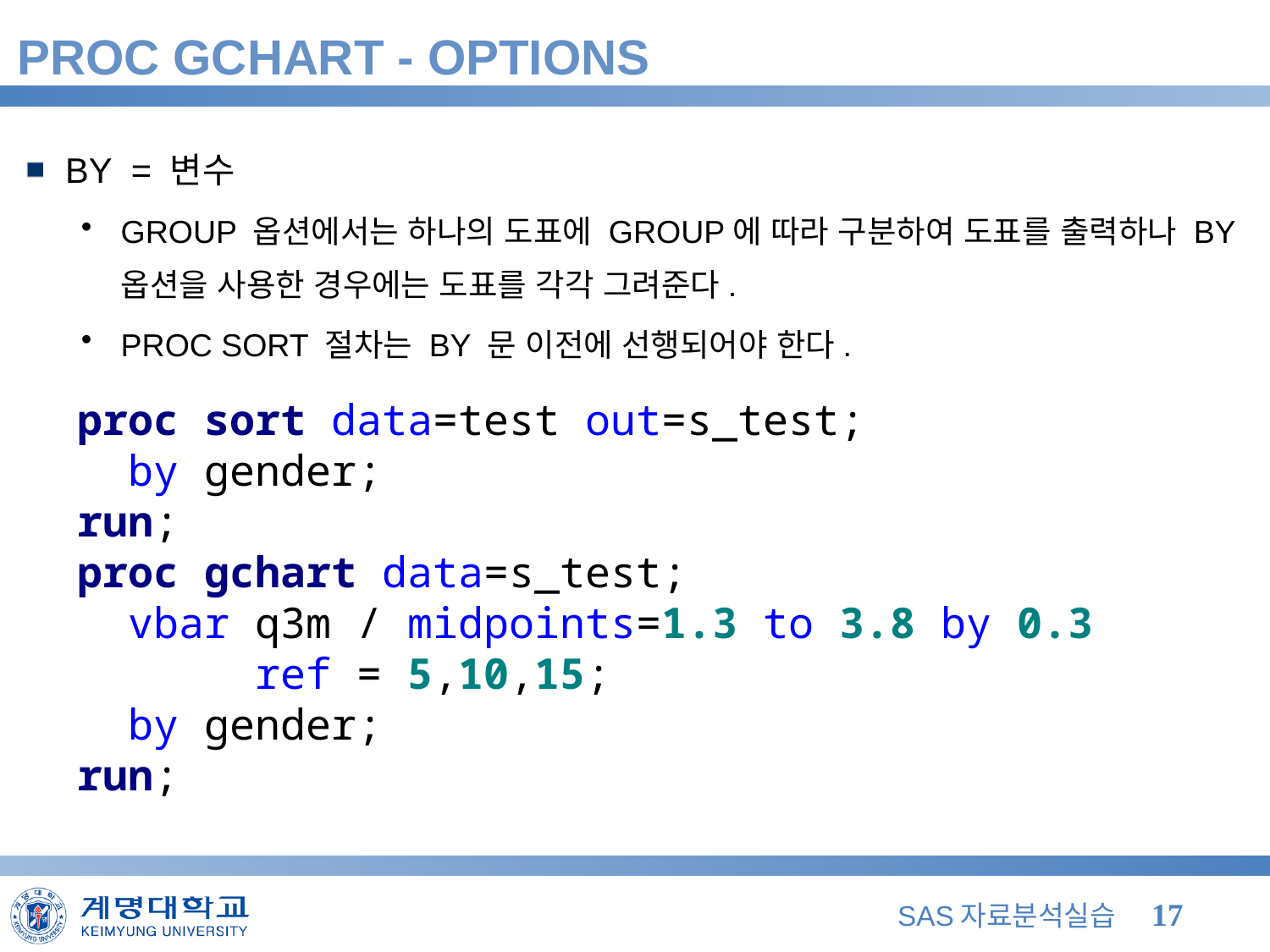

# PROC GCHART - OPTIONS
BY  = 변수
GROUP 옵션에서는 하나의 도표에 GROUP에 따라 구분하여 도표를 출력하나 BY 옵션을 사용한 경우에는 도표를 각각 그려준다.
PROC SORT 절차는 BY 문 이전에 선행되어야 한다.

proc sort data=test out=s_test;
  by gender;
run;
proc gchart data=s_test;
  vbar q3m / midpoints=1.3 to 3.8 by 0.3
       ref = 5,10,15;
  by gender;
run;